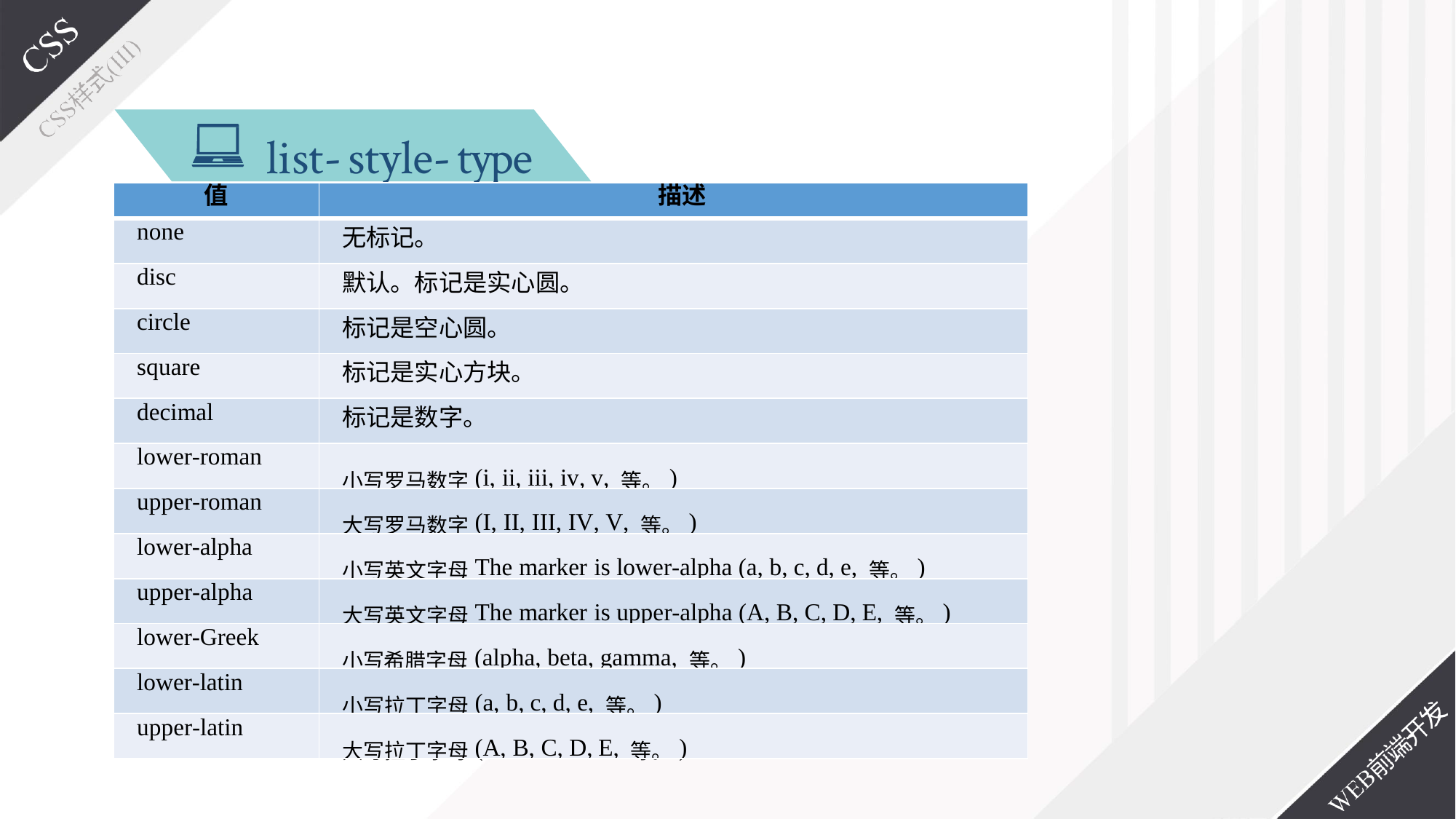

# list-style-type
| 值 | 描述 |
| --- | --- |
| none | 无标记。 |
| disc | 默认。标记是实心圆。 |
| circle | 标记是空心圆。 |
| square | 标记是实心方块。 |
| decimal | 标记是数字。 |
| lower-roman | 小写罗马数字(i, ii, iii, iv, v, 等。) |
| upper-roman | 大写罗马数字(I, II, III, IV, V, 等。) |
| lower-alpha | 小写英文字母The marker is lower-alpha (a, b, c, d, e, 等。) |
| upper-alpha | 大写英文字母The marker is upper-alpha (A, B, C, D, E, 等。) |
| lower-Greek | 小写希腊字母(alpha, beta, gamma, 等。) |
| lower-latin | 小写拉丁字母(a, b, c, d, e, 等。) |
| upper-latin | 大写拉丁字母(A, B, C, D, E, 等。) |